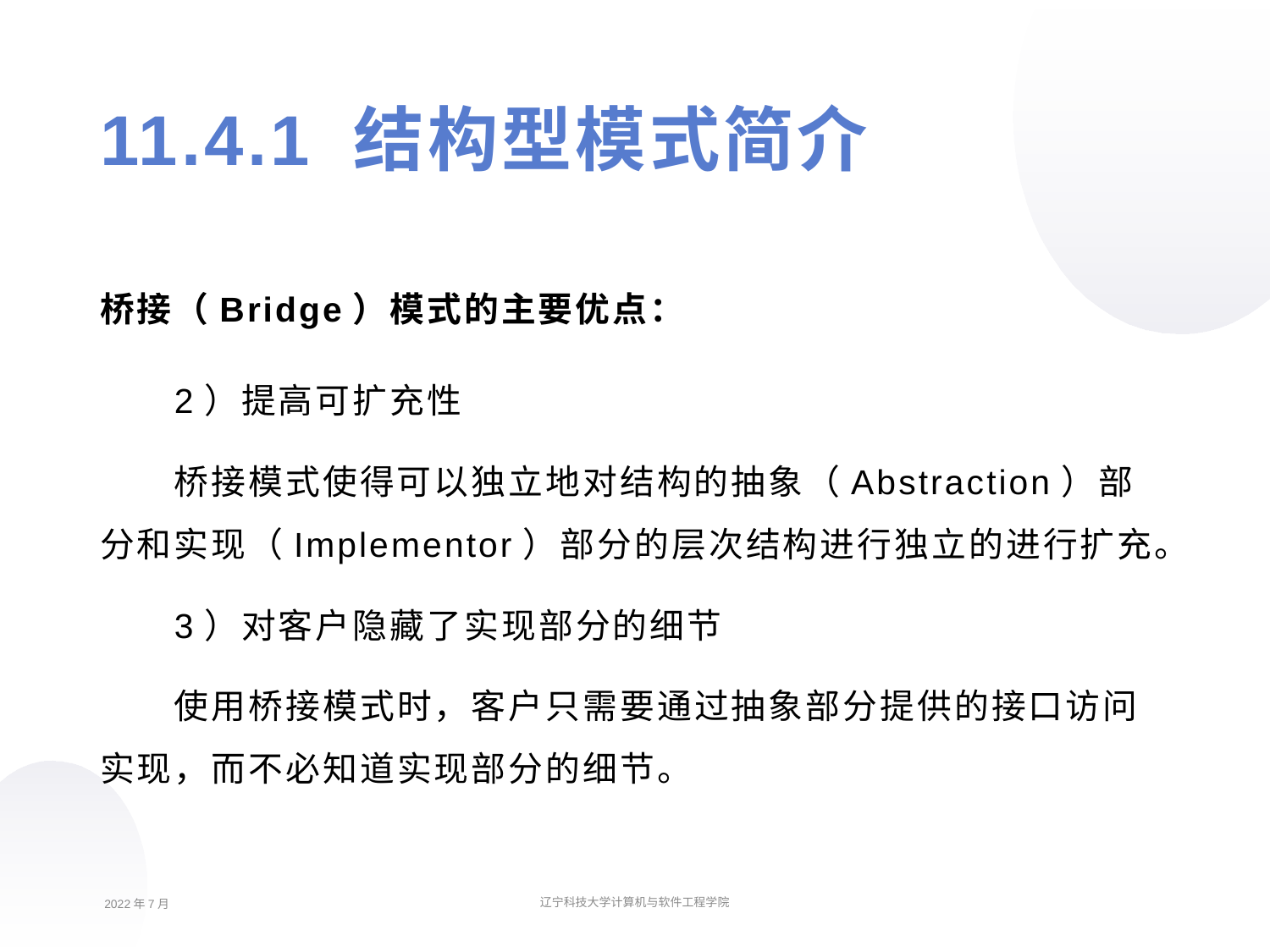

11.4.1 结构型模式简介
桥接（Bridge）模式的主要优点：
2）提高可扩充性
桥接模式使得可以独立地对结构的抽象（Abstraction）部分和实现（Implementor）部分的层次结构进行独立的进行扩充。
3）对客户隐藏了实现部分的细节
使用桥接模式时，客户只需要通过抽象部分提供的接口访问实现，而不必知道实现部分的细节。

2022年7月
辽宁科技大学计算机与软件工程学院
77